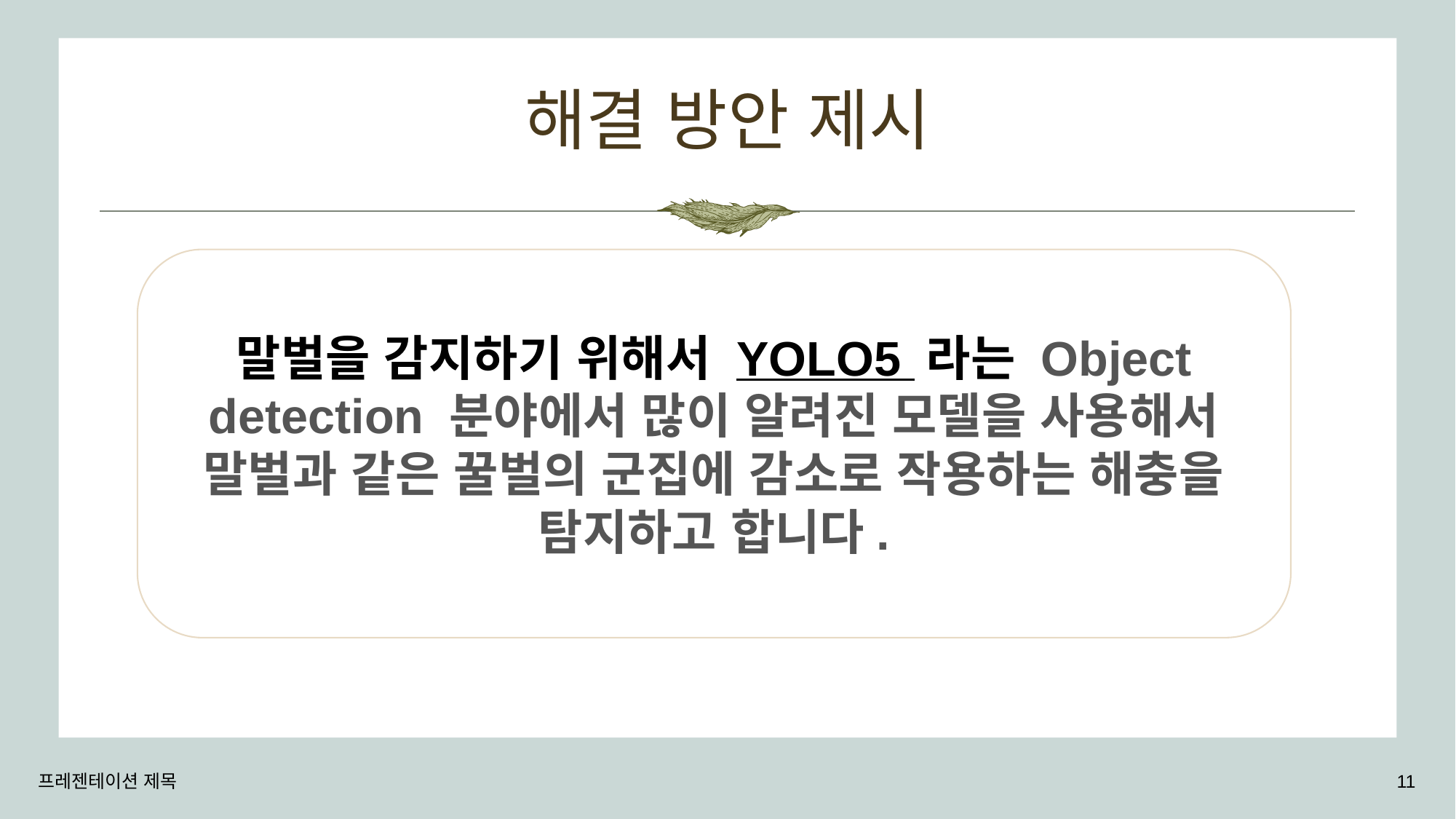

# 해결 방안 제시
말벌을 감지하기 위해서 YOLO5 라는 Object detection 분야에서 많이 알려진 모델을 사용해서 말벌과 같은 꿀벌의 군집에 감소로 작용하는 해충을 탐지하고 합니다.
프레젠테이션 제목
11